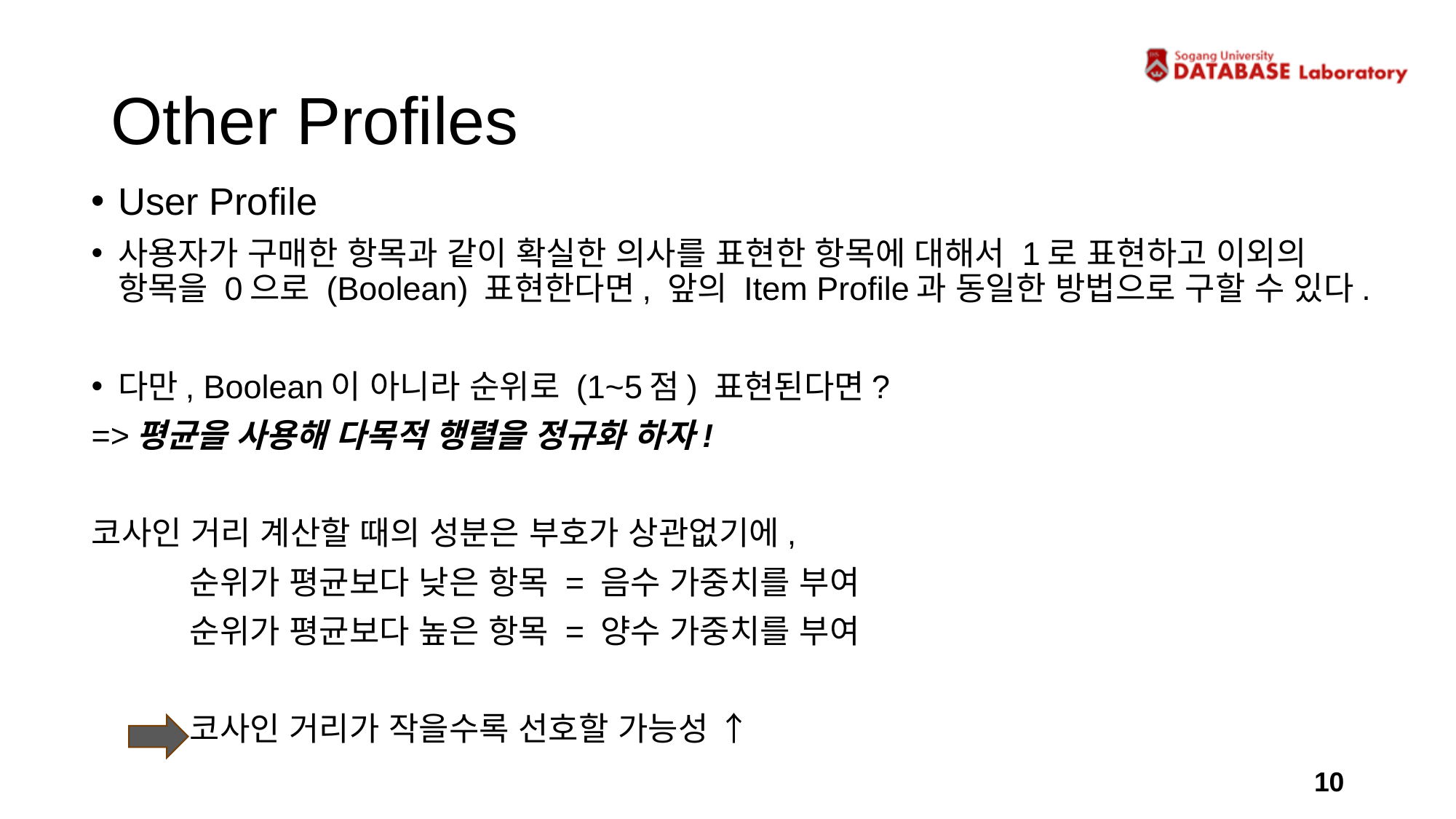

# Other Profiles
User Profile
사용자가 구매한 항목과 같이 확실한 의사를 표현한 항목에 대해서 1로 표현하고 이외의 항목을 0으로 (Boolean) 표현한다면, 앞의 Item Profile과 동일한 방법으로 구할 수 있다.

다만, Boolean이 아니라 순위로 (1~5점) 표현된다면?
=>평균을 사용해 다목적 행렬을 정규화 하자!

코사인 거리 계산할 때의 성분은 부호가 상관없기에,
	순위가 평균보다 낮은 항목 = 음수 가중치를 부여
	순위가 평균보다 높은 항목 = 양수 가중치를 부여

	코사인 거리가 작을수록 선호할 가능성 ↑

10